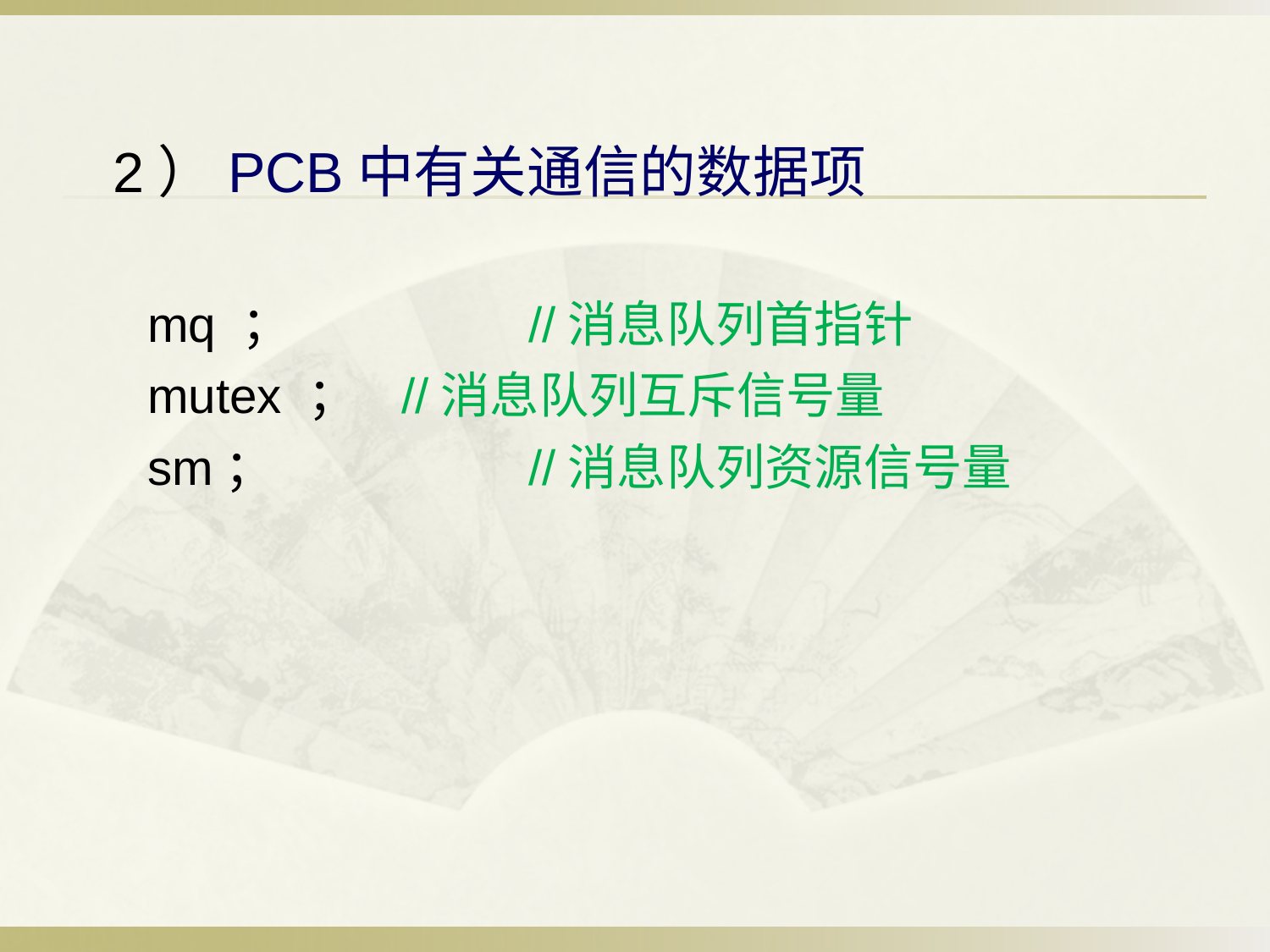

2）PCB中有关通信的数据项
mq ；		//消息队列首指针
mutex ；	//消息队列互斥信号量
sm；		//消息队列资源信号量
108